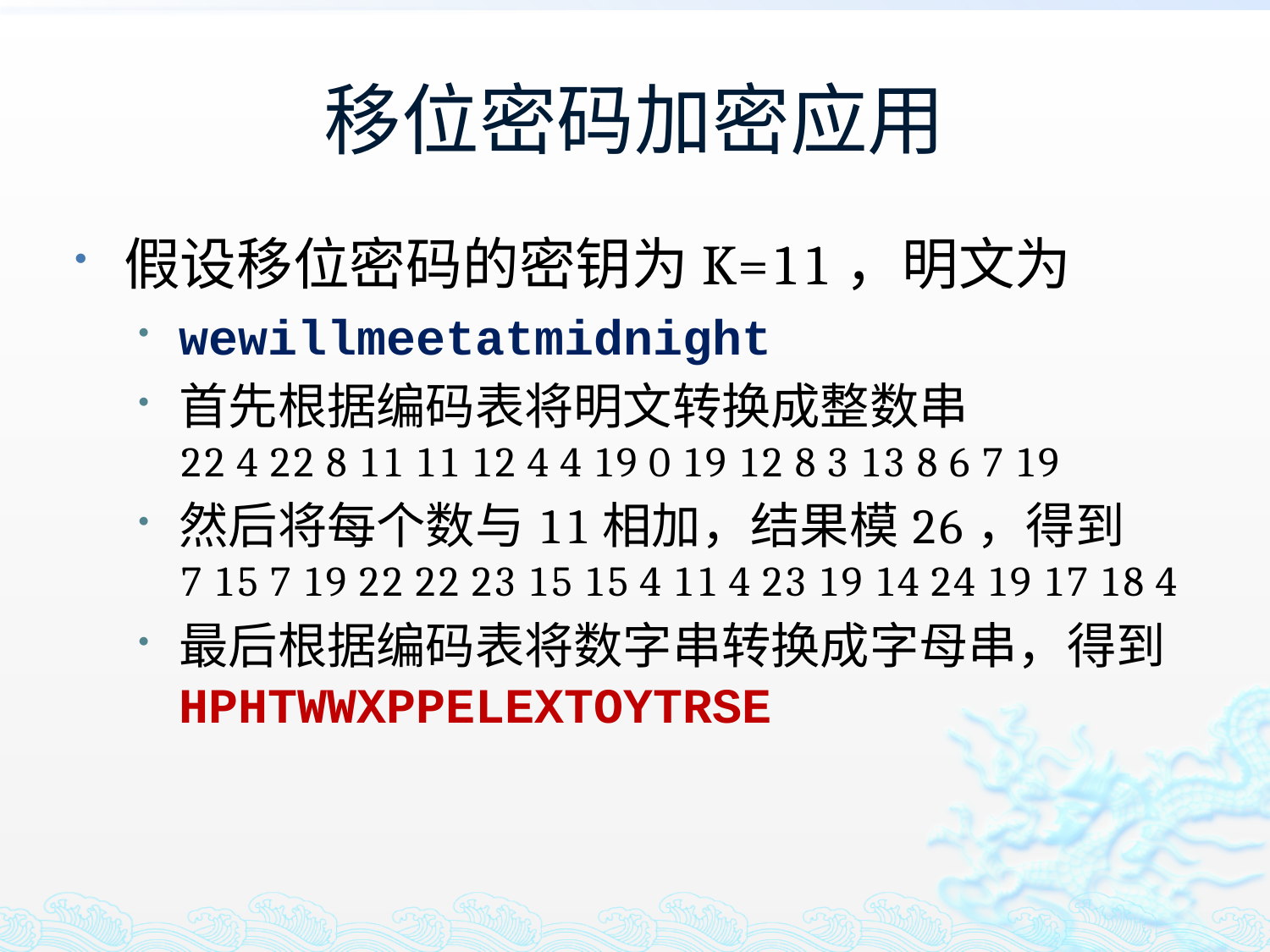

# 移位密码加密应用
假设移位密码的密钥为K=11，明文为
wewillmeetatmidnight
首先根据编码表将明文转换成整数串
22 4 22 8 11 11 12 4 4 19 0 19 12 8 3 13 8 6 7 19
然后将每个数与11相加，结果模26，得到
7 15 7 19 22 22 23 15 15 4 11 4 23 19 14 24 19 17 18 4
最后根据编码表将数字串转换成字母串，得到
HPHTWWXPPELEXTOYTRSE